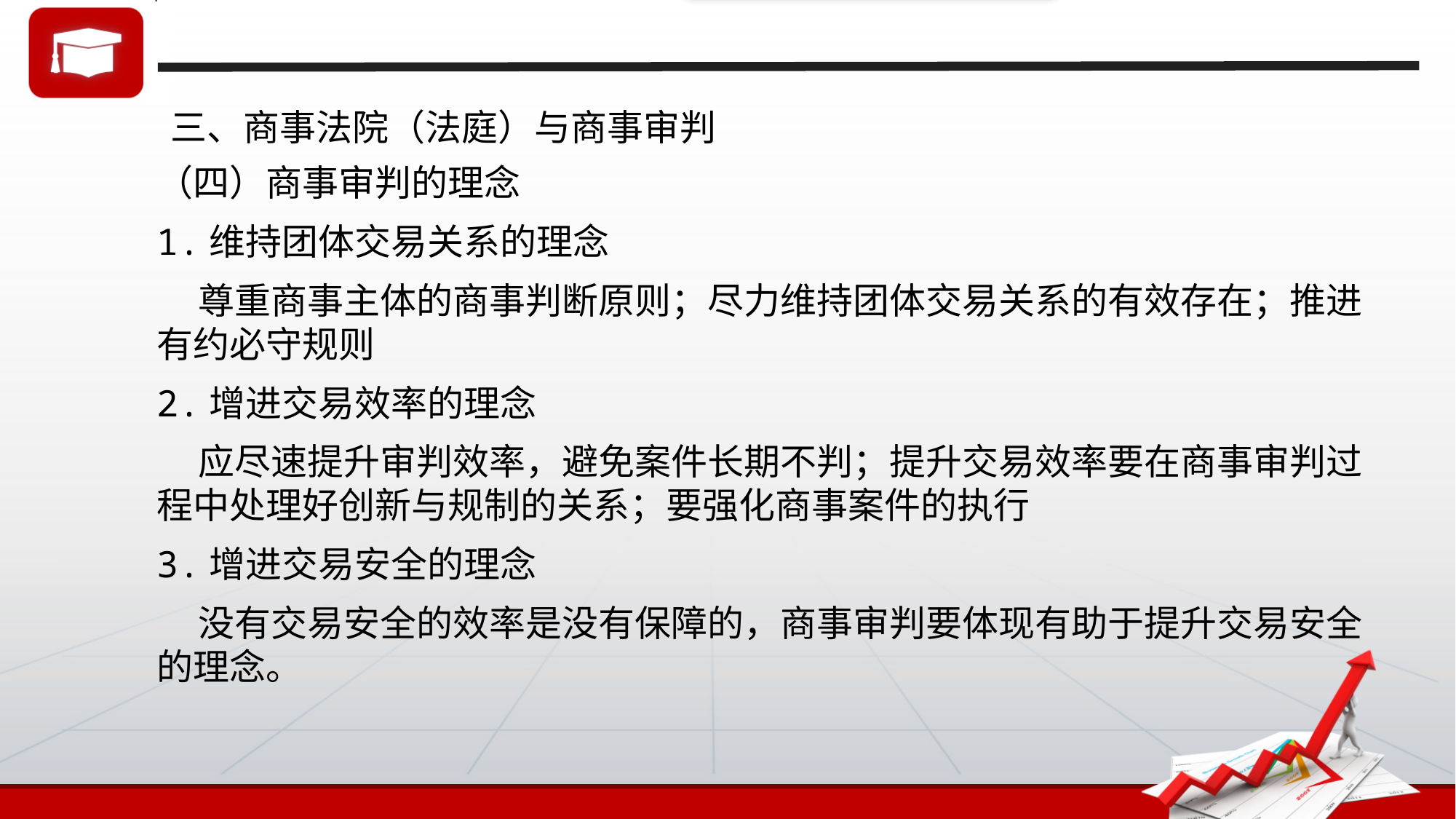

三、商事法院（法庭）与商事审判
（四）商事审判的理念
1.维持团体交易关系的理念
    尊重商事主体的商事判断原则；尽力维持团体交易关系的有效存在；推进有约必守规则
2.增进交易效率的理念
    应尽速提升审判效率，避免案件长期不判；提升交易效率要在商事审判过程中处理好创新与规制的关系；要强化商事案件的执行
3.增进交易安全的理念
    没有交易安全的效率是没有保障的，商事审判要体现有助于提升交易安全的理念。